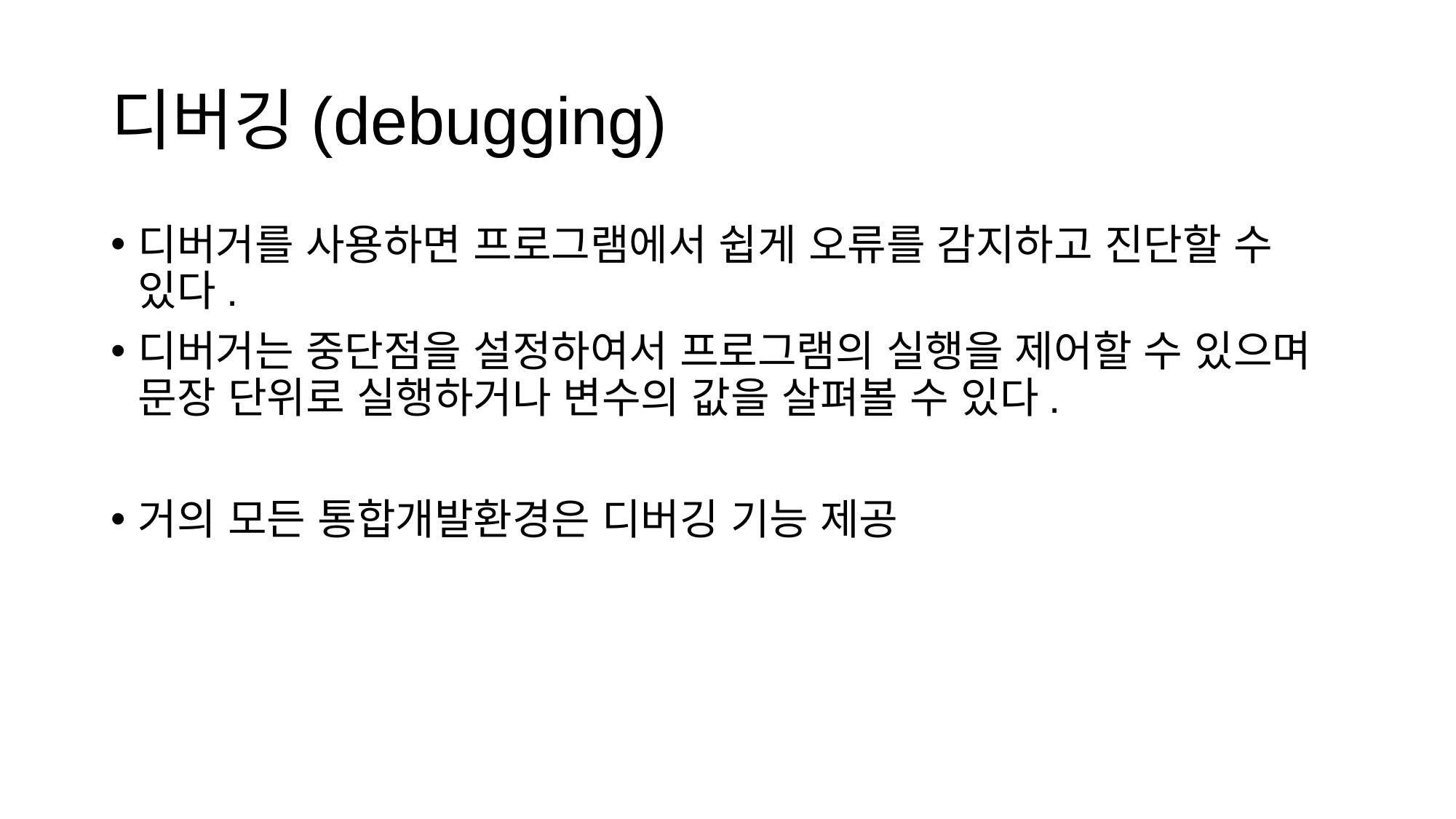

# 디버깅(debugging)
디버거를 사용하면 프로그램에서 쉽게 오류를 감지하고 진단할 수 있다.
디버거는 중단점을 설정하여서 프로그램의 실행을 제어할 수 있으며 문장 단위로 실행하거나 변수의 값을 살펴볼 수 있다.

거의 모든 통합개발환경은 디버깅 기능 제공